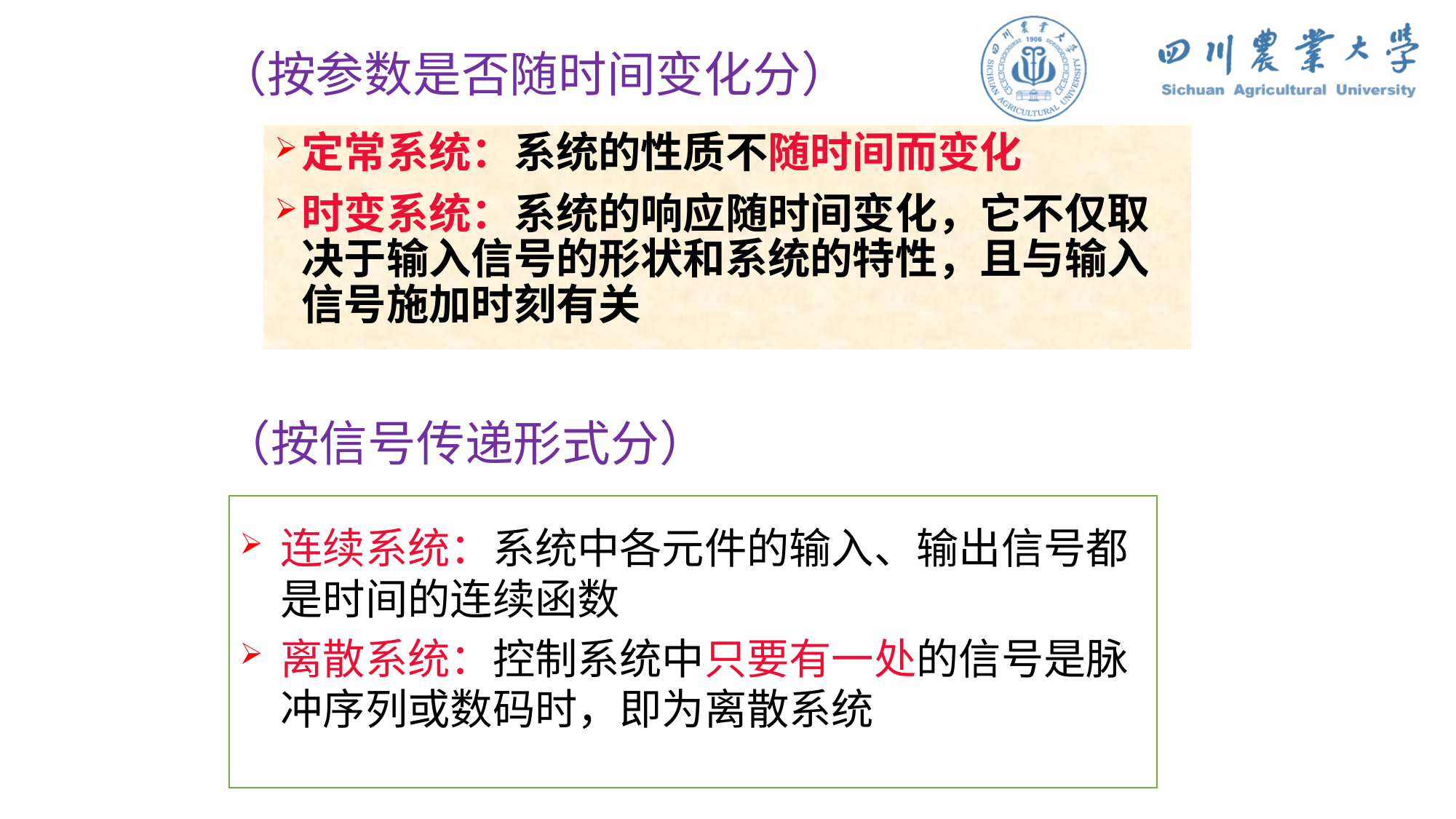

（按参数是否随时间变化分）
定常系统：系统的性质不随时间而变化
时变系统：系统的响应随时间变化，它不仅取决于输入信号的形状和系统的特性，且与输入信号施加时刻有关
（按信号传递形式分）

连续系统：系统中各元件的输入、输出信号都是时间的连续函数
离散系统：控制系统中只要有一处的信号是脉冲序列或数码时，即为离散系统